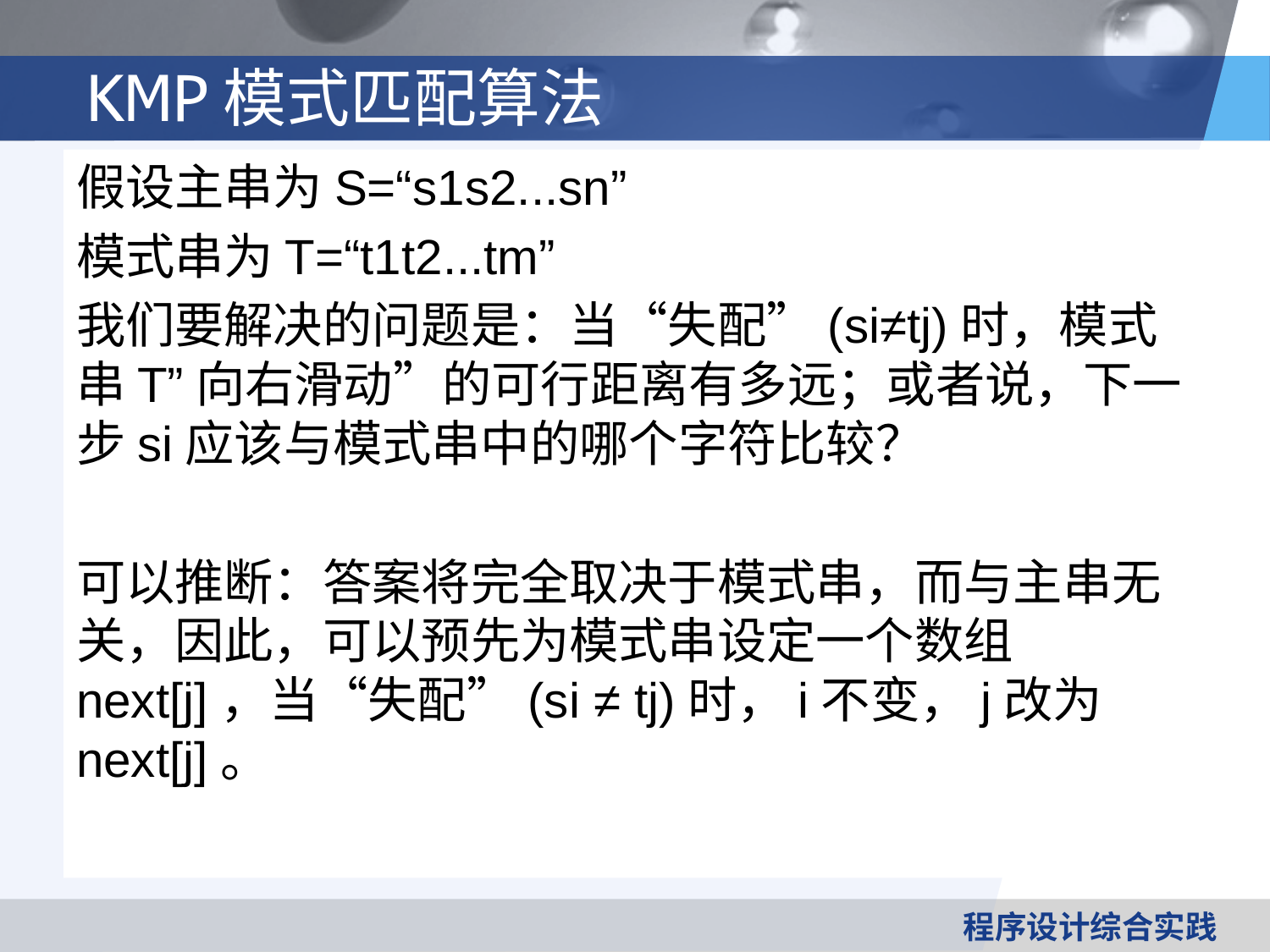

# KMP模式匹配算法
假设主串为S=“s1s2...sn”
模式串为T=“t1t2...tm”
我们要解决的问题是：当“失配”(si≠tj)时，模式串T”向右滑动”的可行距离有多远；或者说，下一步si应该与模式串中的哪个字符比较？

可以推断：答案将完全取决于模式串，而与主串无关，因此，可以预先为模式串设定一个数组next[j]，当“失配”(si ≠ tj)时，i不变，j改为next[j]。